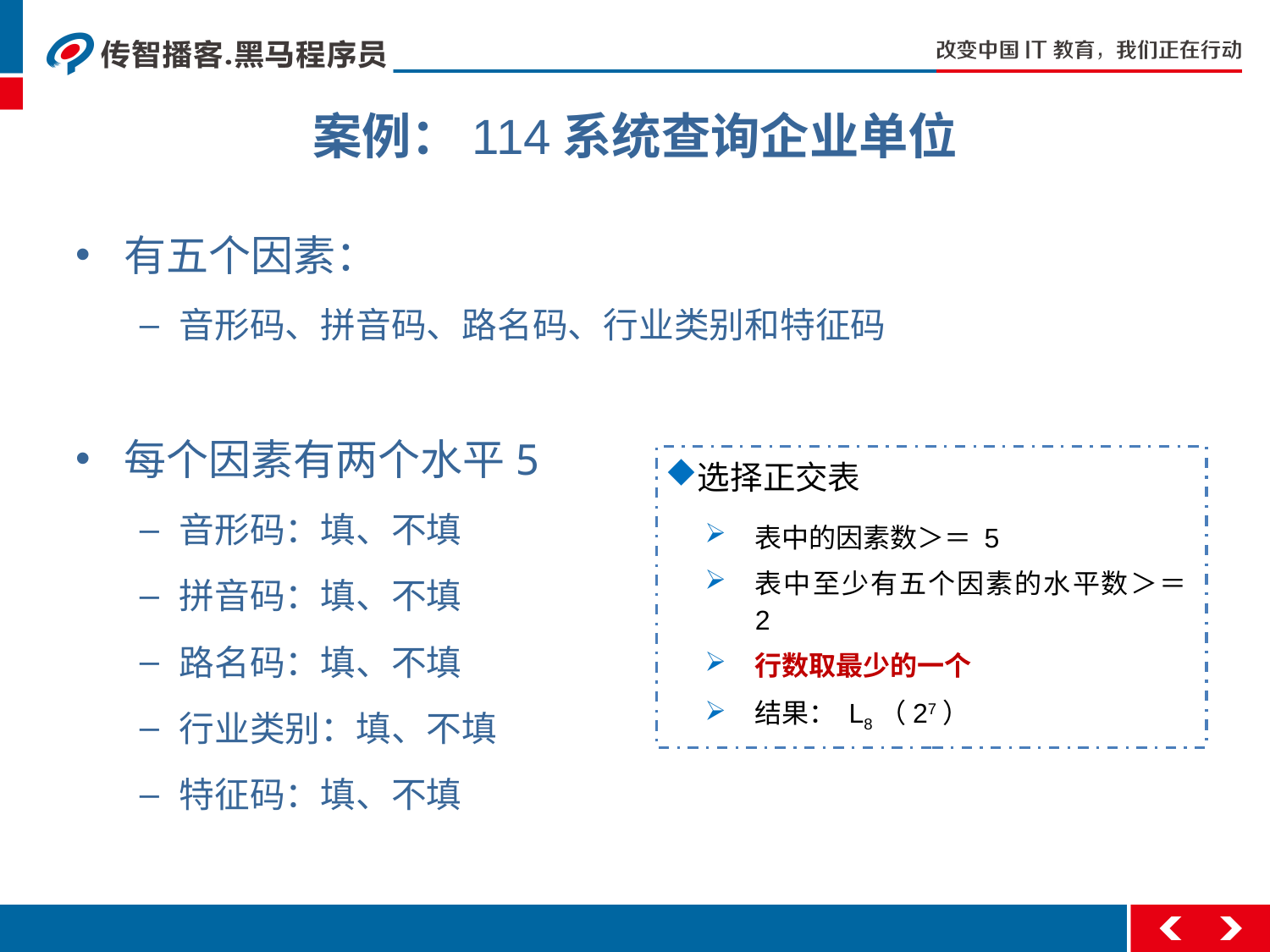

# 案例：114系统查询企业单位
有五个因素：
音形码、拼音码、路名码、行业类别和特征码

每个因素有两个水平5
音形码：填、不填
拼音码：填、不填
路名码：填、不填
行业类别：填、不填
特征码：填、不填

选择正交表
表中的因素数＞＝ 5
表中至少有五个因素的水平数＞＝ 2
行数取最少的一个
结果： L8（27）